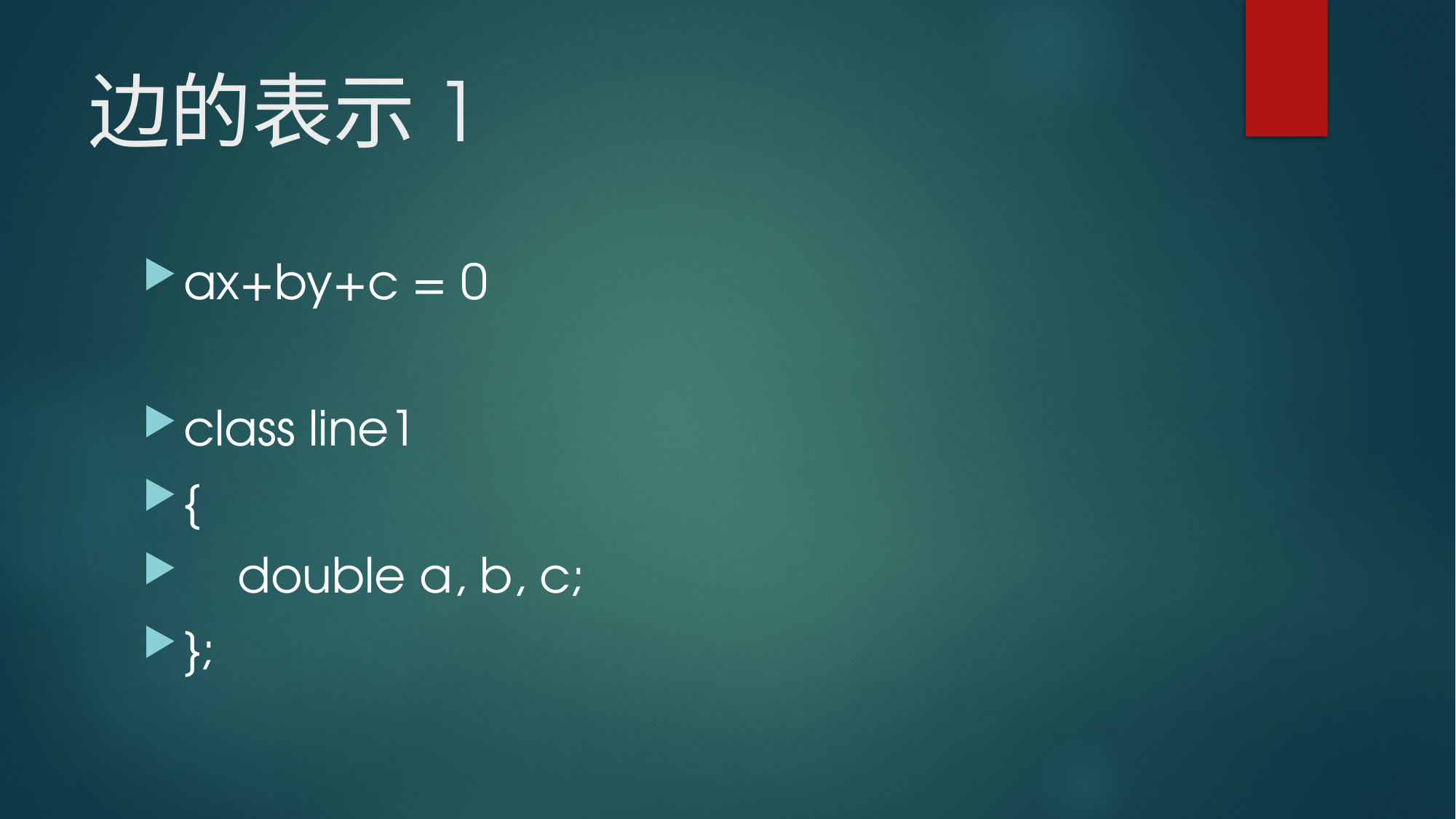

# 边的表示1
ax+by+c = 0

class line1
{
    double a, b, c;
};